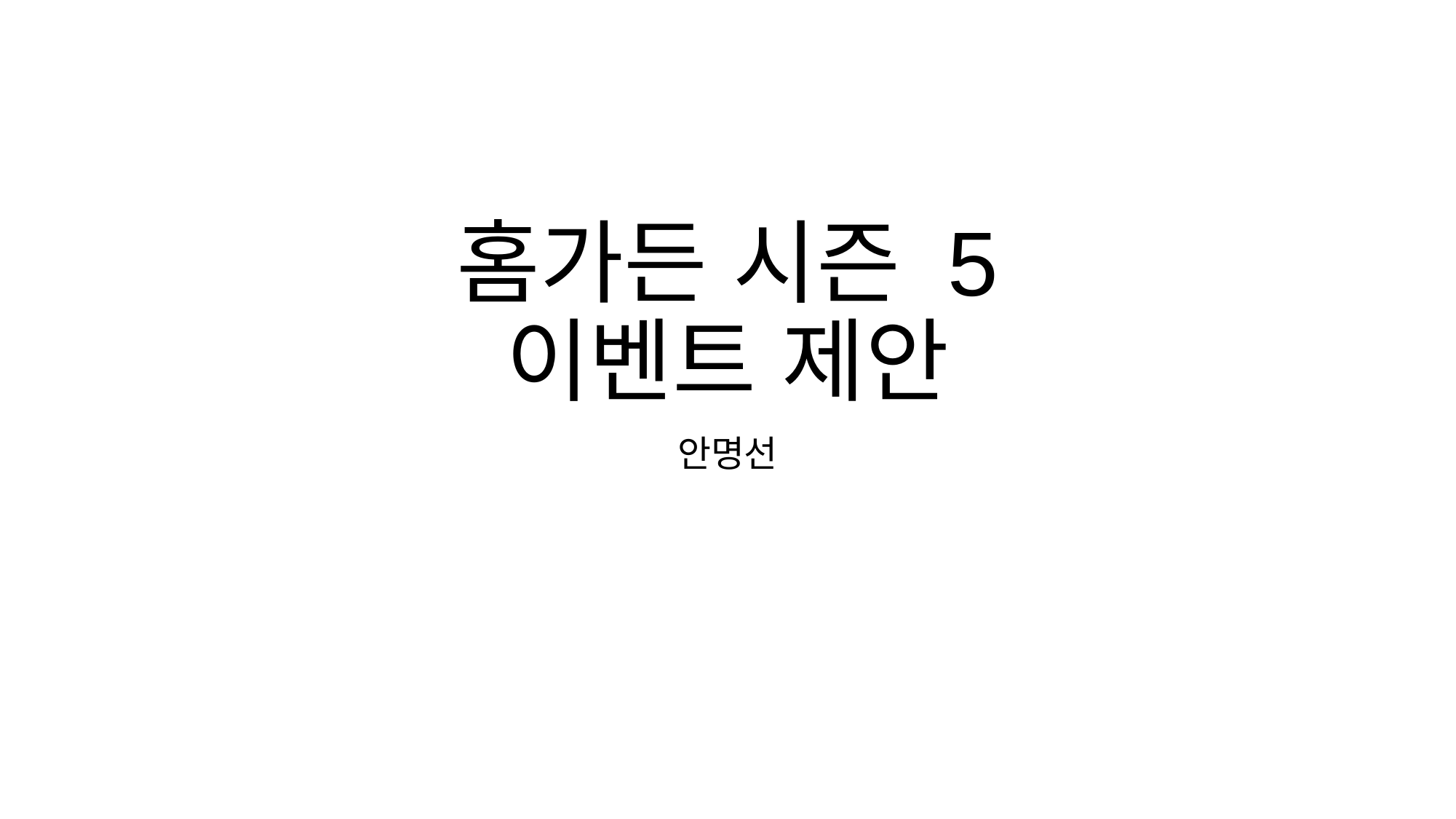

# 홈가든 시즌 5 이벤트 제안
안명선